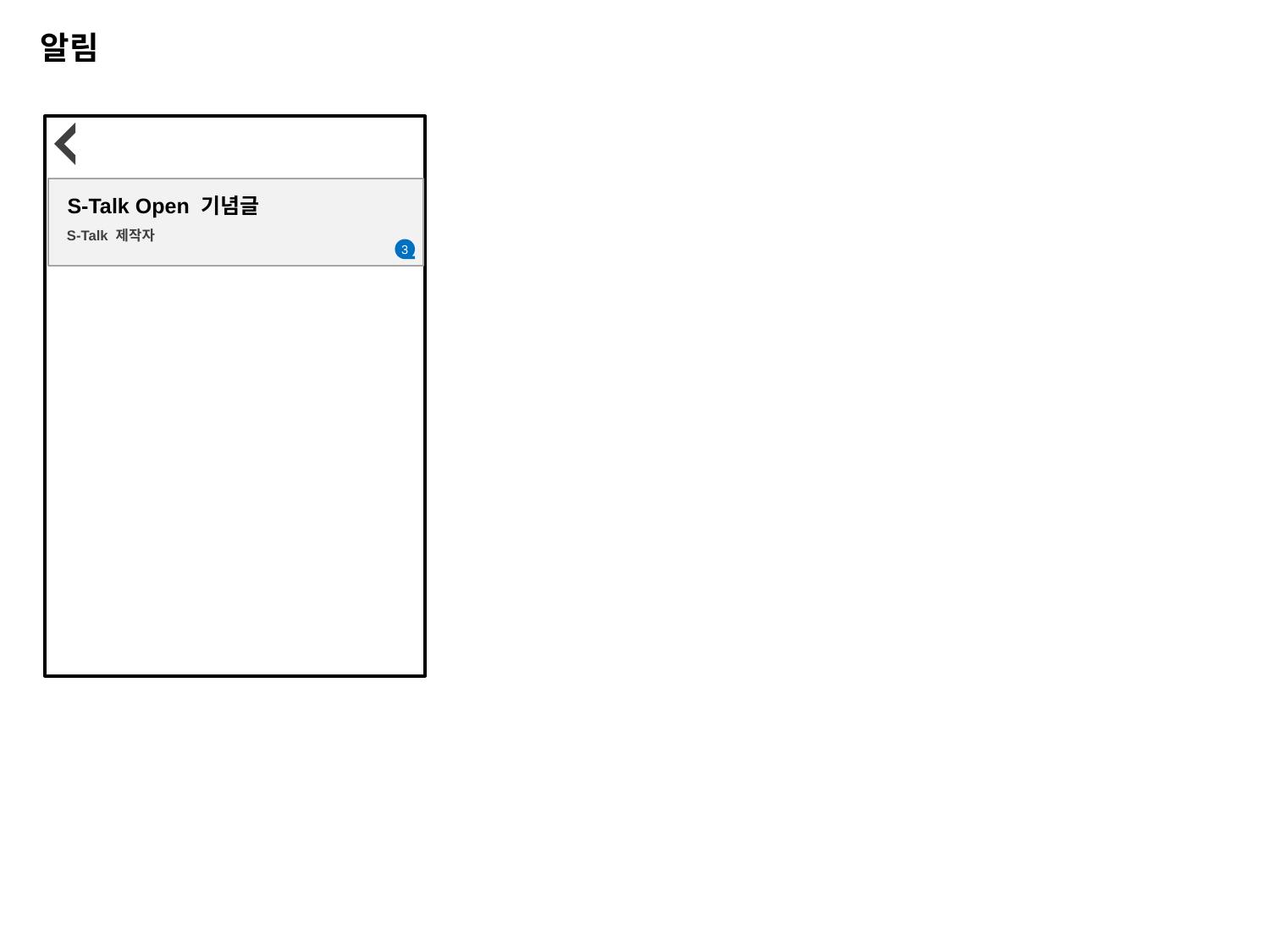

알림

S-Talk Open 기념글
S-Talk 제작자
3